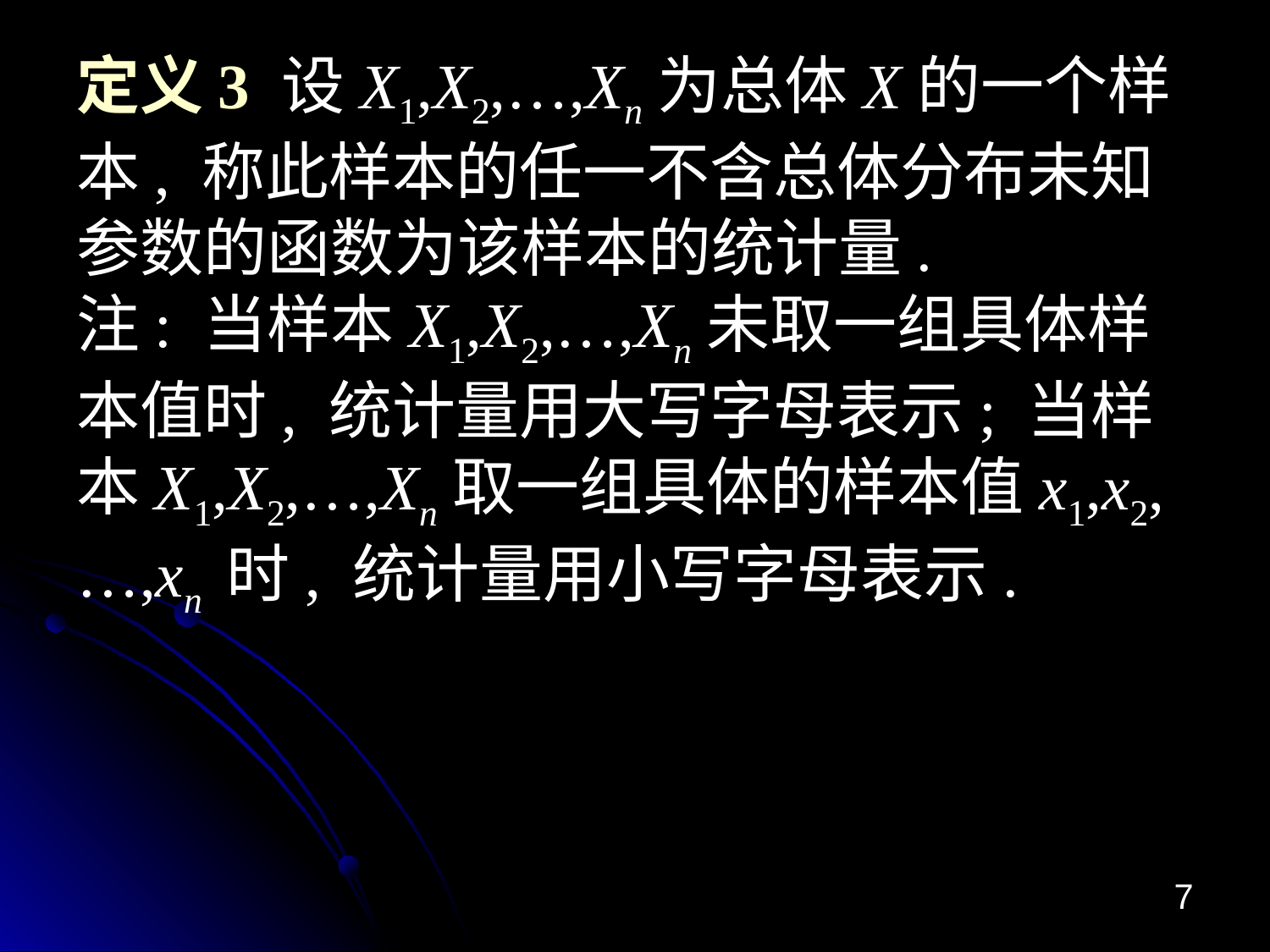

# 定义3 设X1,X2,…,Xn为总体X的一个样本, 称此样本的任一不含总体分布未知参数的函数为该样本的统计量. 注: 当样本X1,X2,…,Xn未取一组具体样本值时, 统计量用大写字母表示; 当样本X1,X2,…,Xn取一组具体的样本值x1,x2,…,xn 时, 统计量用小写字母表示.
7